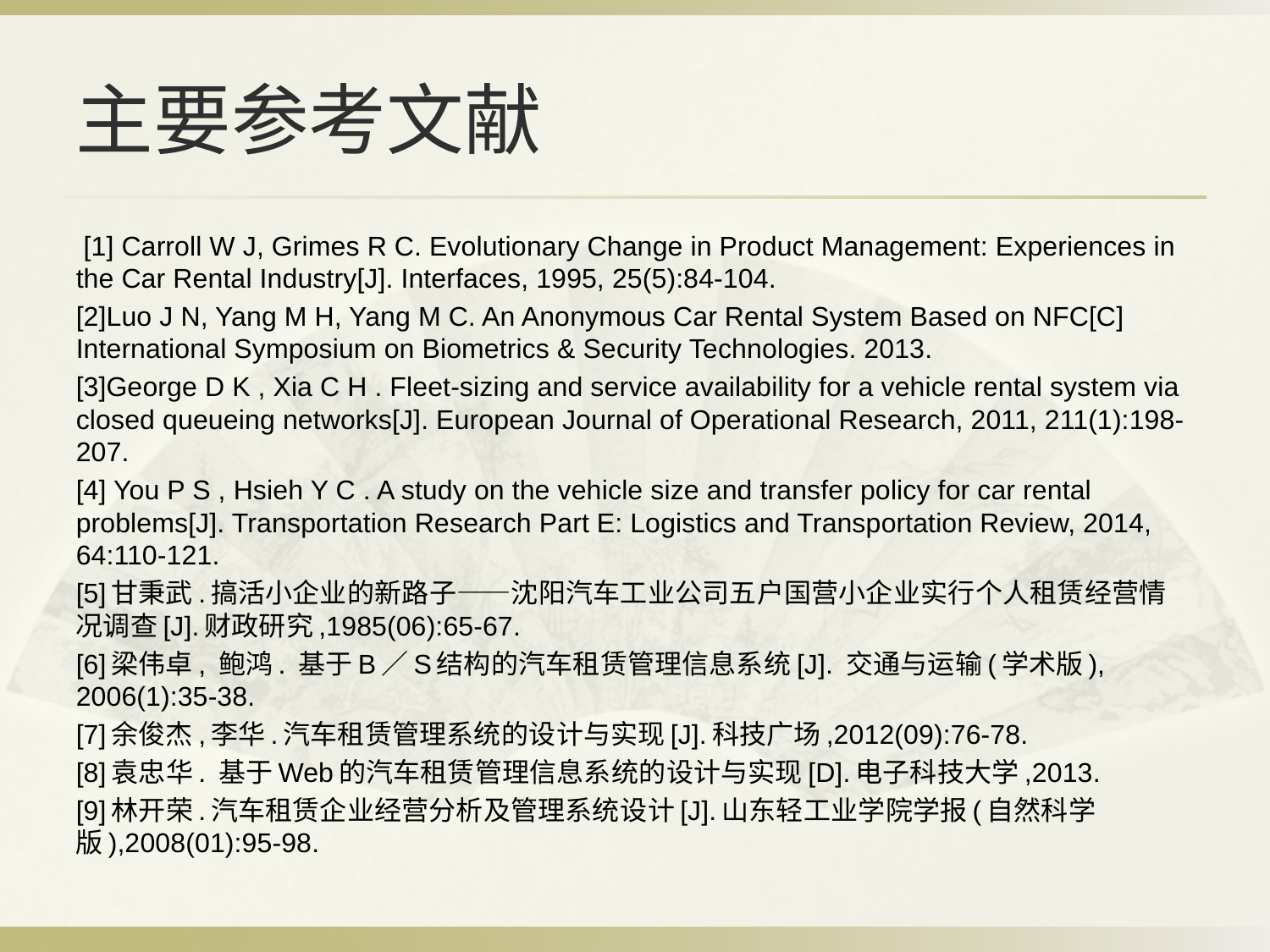

# 主要参考文献
 [1] Carroll W J, Grimes R C. Evolutionary Change in Product Management: Experiences in the Car Rental Industry[J]. Interfaces, 1995, 25(5):84-104.
[2]Luo J N, Yang M H, Yang M C. An Anonymous Car Rental System Based on NFC[C] International Symposium on Biometrics & Security Technologies. 2013.
[3]George D K , Xia C H . Fleet-sizing and service availability for a vehicle rental system via closed queueing networks[J]. European Journal of Operational Research, 2011, 211(1):198-207.
[4] You P S , Hsieh Y C . A study on the vehicle size and transfer policy for car rental problems[J]. Transportation Research Part E: Logistics and Transportation Review, 2014, 64:110-121.
[5]甘秉武.搞活小企业的新路子——沈阳汽车工业公司五户国营小企业实行个人租赁经营情况调查[J].财政研究,1985(06):65-67.
[6]梁伟卓, 鲍鸿. 基于B／S结构的汽车租赁管理信息系统[J]. 交通与运输(学术版), 2006(1):35-38.
[7]余俊杰,李华.汽车租赁管理系统的设计与实现[J].科技广场,2012(09):76-78.
[8]袁忠华. 基于Web的汽车租赁管理信息系统的设计与实现[D].电子科技大学,2013.
[9]林开荣.汽车租赁企业经营分析及管理系统设计[J].山东轻工业学院学报(自然科学版),2008(01):95-98.